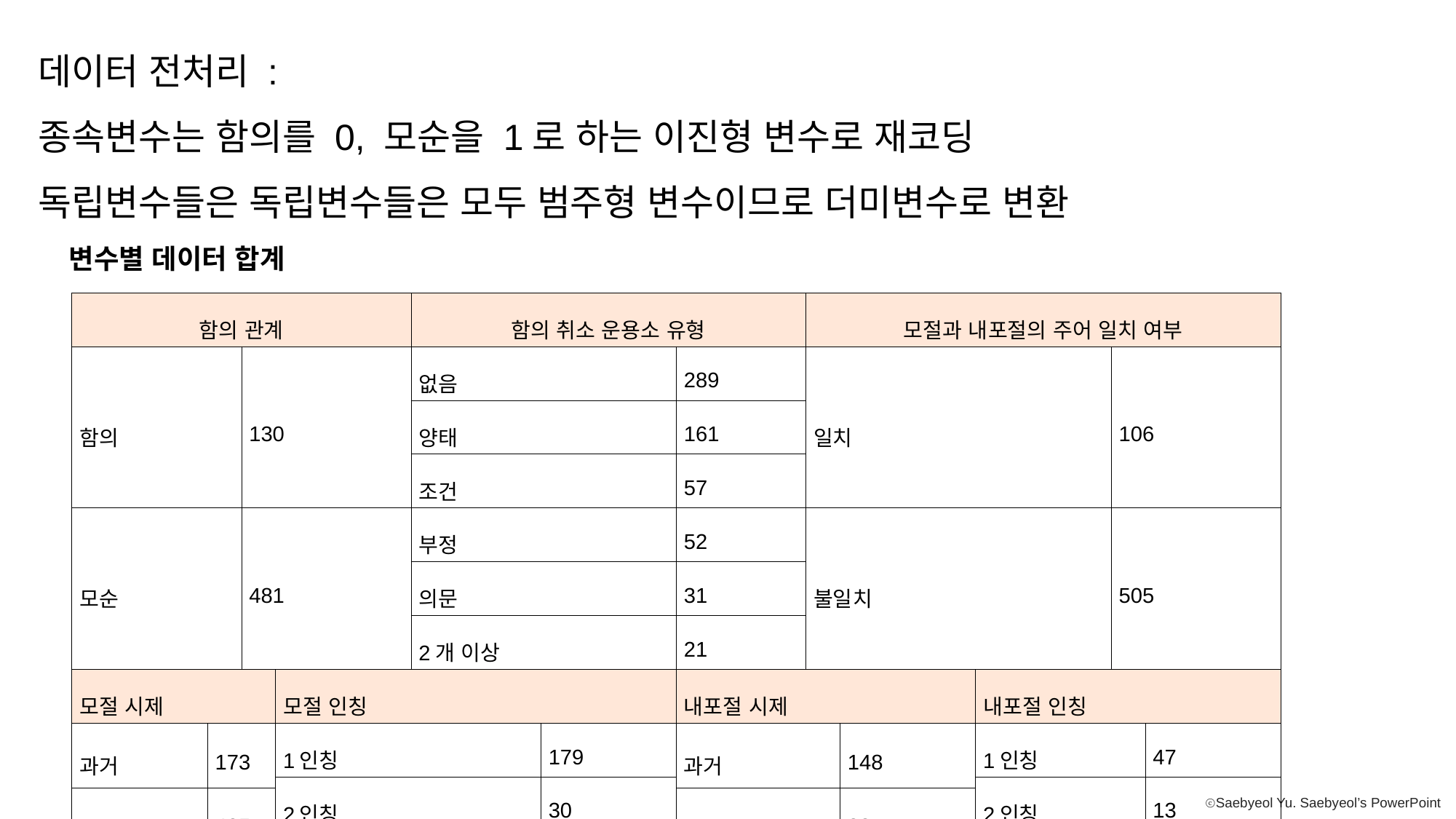

데이터 전처리 :
종속변수는 함의를 0, 모순을 1로 하는 이진형 변수로 재코딩
독립변수들은 독립변수들은 모두 범주형 변수이므로 더미변수로 변환
변수별 데이터 합계
| 함의 관계 |  |  |  | 함의 취소 운용소 유형 |  |  | 모절과 내포절의 주어 일치 여부 |  |  |  |  |
| --- | --- | --- | --- | --- | --- | --- | --- | --- | --- | --- | --- |
| 함의 |  | 130 |  | 없음 |  | 289 | 일치 |  |  | 106 |  |
|  |  |  |  | 양태 |  | 161 |  |  |  |  |  |
|  |  |  |  | 조건 |  | 57 |  |  |  |  |  |
| 모순 |  | 481 |  | 부정 |  | 52 | 불일치 |  |  | 505 |  |
|  |  |  |  | 의문 |  | 31 |  |  |  |  |  |
|  |  |  |  | 2개 이상 |  | 21 |  |  |  |  |  |
| 모절 시제 |  |  | 모절 인칭 |  |  | 내포절 시제 |  |  | 내포절 인칭 |  |  |
| 과거 | 173 |  | 1인칭 |  | 179 | 과거 |  | 148 | 1인칭 |  | 47 |
|  |  |  | 2인칭 |  | 30 |  |  |  | 2인칭 |  | 13 |
| 현재 | 425 |  |  |  |  | 현재 |  | 83 |  |  |  |
|  |  |  | 3인칭 |  | 353 |  |  |  | 3인칭 |  | 548 |
| 미래 | 13 |  |  |  |  | 미래 |  | 380 |  |  |  |
|  |  |  | 알 수 없음 |  | 49 |  |  |  | 알 수 없음 |  | 3 |